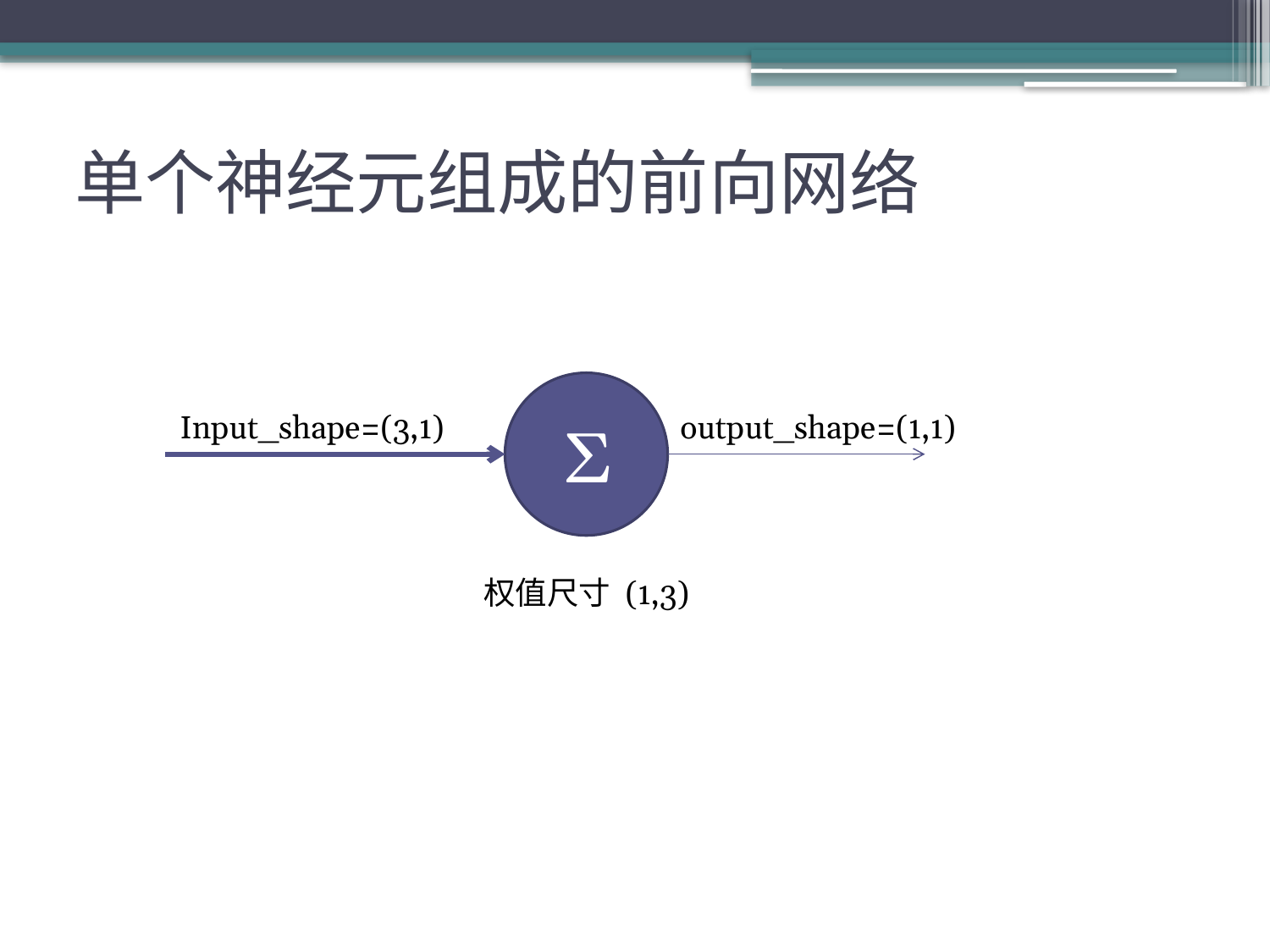

# 单个神经元组成的前向网络

Input_shape=(3,1)
output_shape=(1,1)
Σ
权值尺寸 (1,3)